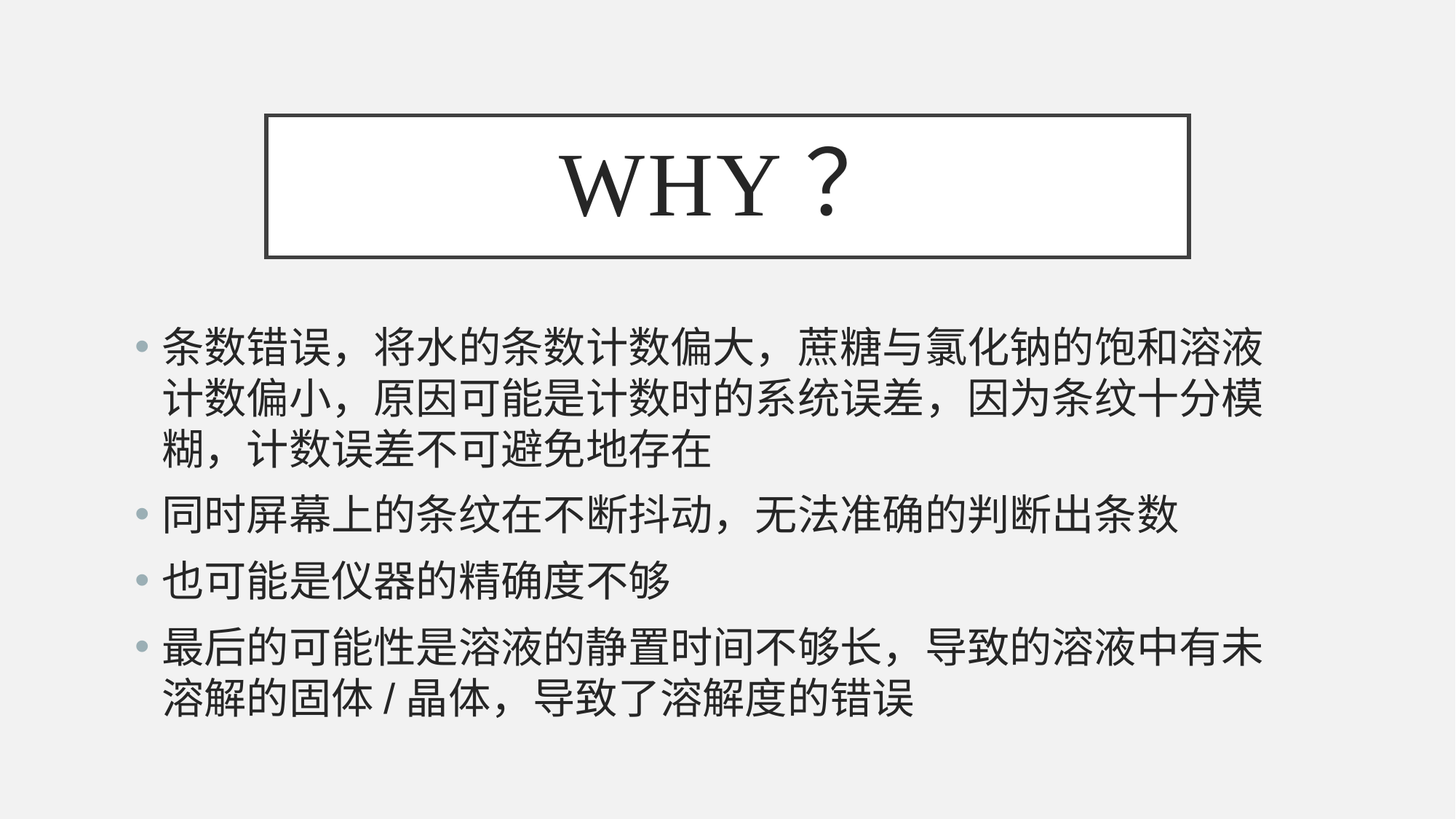

# Why？
条数错误，将水的条数计数偏大，蔗糖与氯化钠的饱和溶液计数偏小，原因可能是计数时的系统误差，因为条纹十分模糊，计数误差不可避免地存在
同时屏幕上的条纹在不断抖动，无法准确的判断出条数
也可能是仪器的精确度不够
最后的可能性是溶液的静置时间不够长，导致的溶液中有未溶解的固体/晶体，导致了溶解度的错误